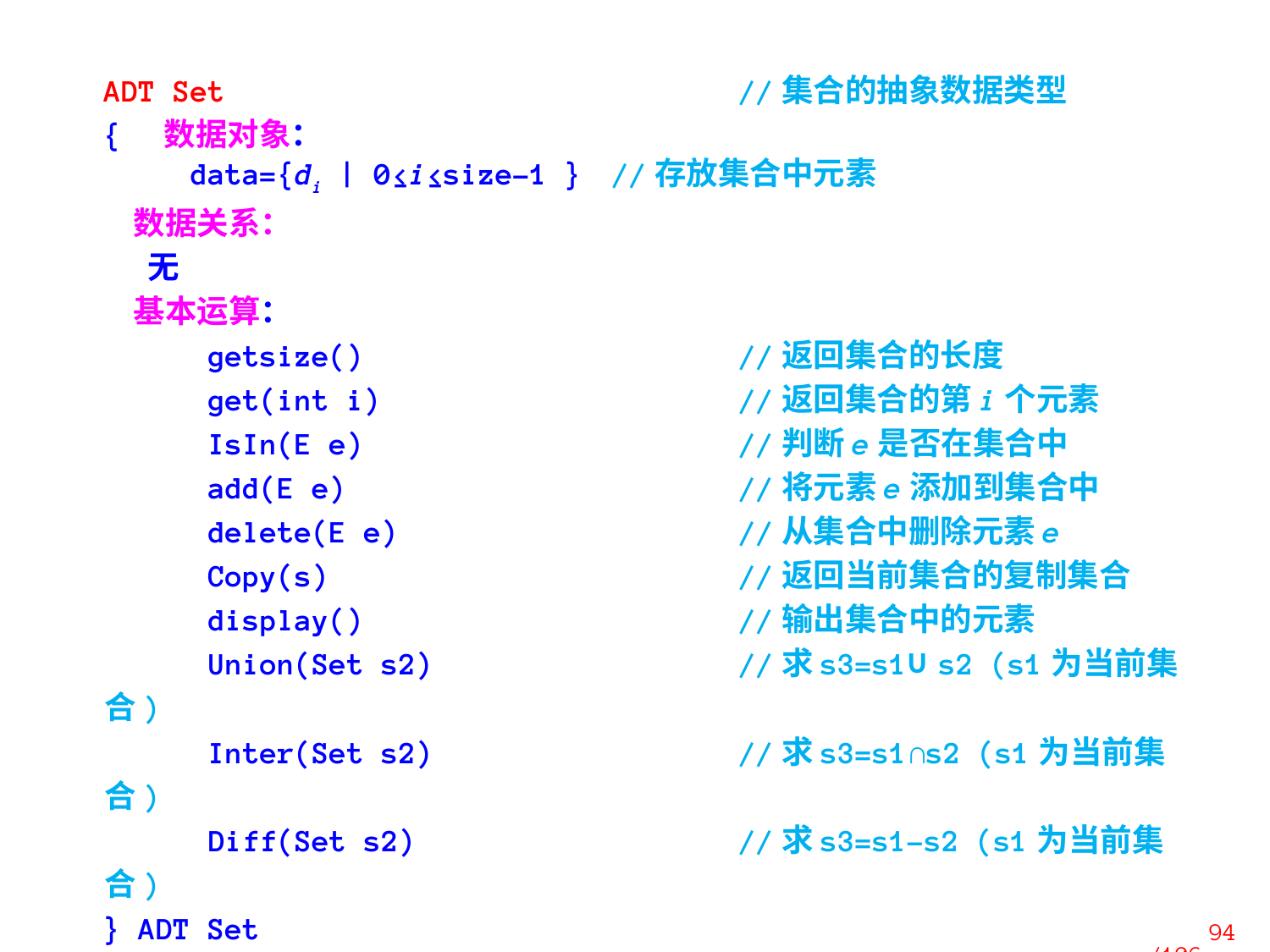

ADT Set					//集合的抽象数据类型
{  数据对象：
     data={di | 0≤i≤size-1 }	//存放集合中元素
   数据关系：
     无
   基本运算：
      getsize()			//返回集合的长度
      get(int i)			//返回集合的第i个元素
      IsIn(E e)			//判断e是否在集合中
      add(E e)				//将元素e添加到集合中
      delete(E e)			//从集合中删除元素e
      Copy(s)				//返回当前集合的复制集合
      display()			//输出集合中的元素
      Union(Set s2)			//求s3=s1∪s2 (s1为当前集合)
      Inter(Set s2)			//求s3=s1∩s2 (s1为当前集合)
      Diff(Set s2)			//求s3=s1-s2 (s1为当前集合)
} ADT Set
                 94/106